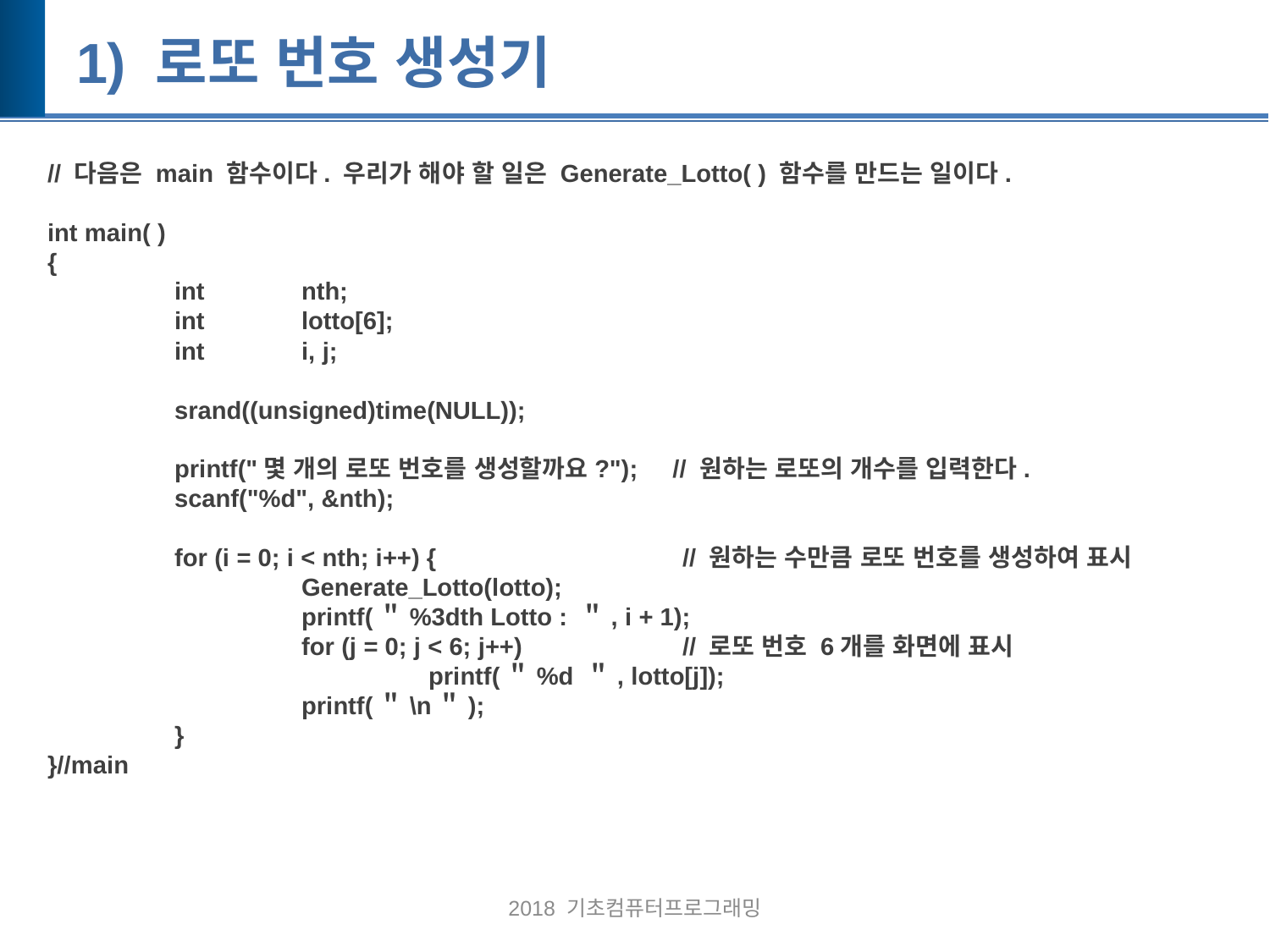

# 1) 로또 번호 생성기
// 다음은 main 함수이다. 우리가 해야 할 일은 Generate_Lotto( ) 함수를 만드는 일이다.

int main( )
{
	int	nth;
	int	lotto[6];
	int	i, j;

	srand((unsigned)time(NULL));

	printf("몇 개의 로또 번호를 생성할까요?");     // 원하는 로또의 개수를 입력한다.
	scanf("%d", &nth);

	for (i = 0; i < nth; i++) {		// 원하는 수만큼 로또 번호를 생성하여 표시
		Generate_Lotto(lotto);
		printf(＂%3dth Lotto : ＂, i + 1);
		for (j = 0; j < 6; j++)		// 로또 번호 6개를 화면에 표시
			printf(＂%d ＂, lotto[j]);
		printf(＂\n＂);
	}
}//main
2018 기초컴퓨터프로그래밍